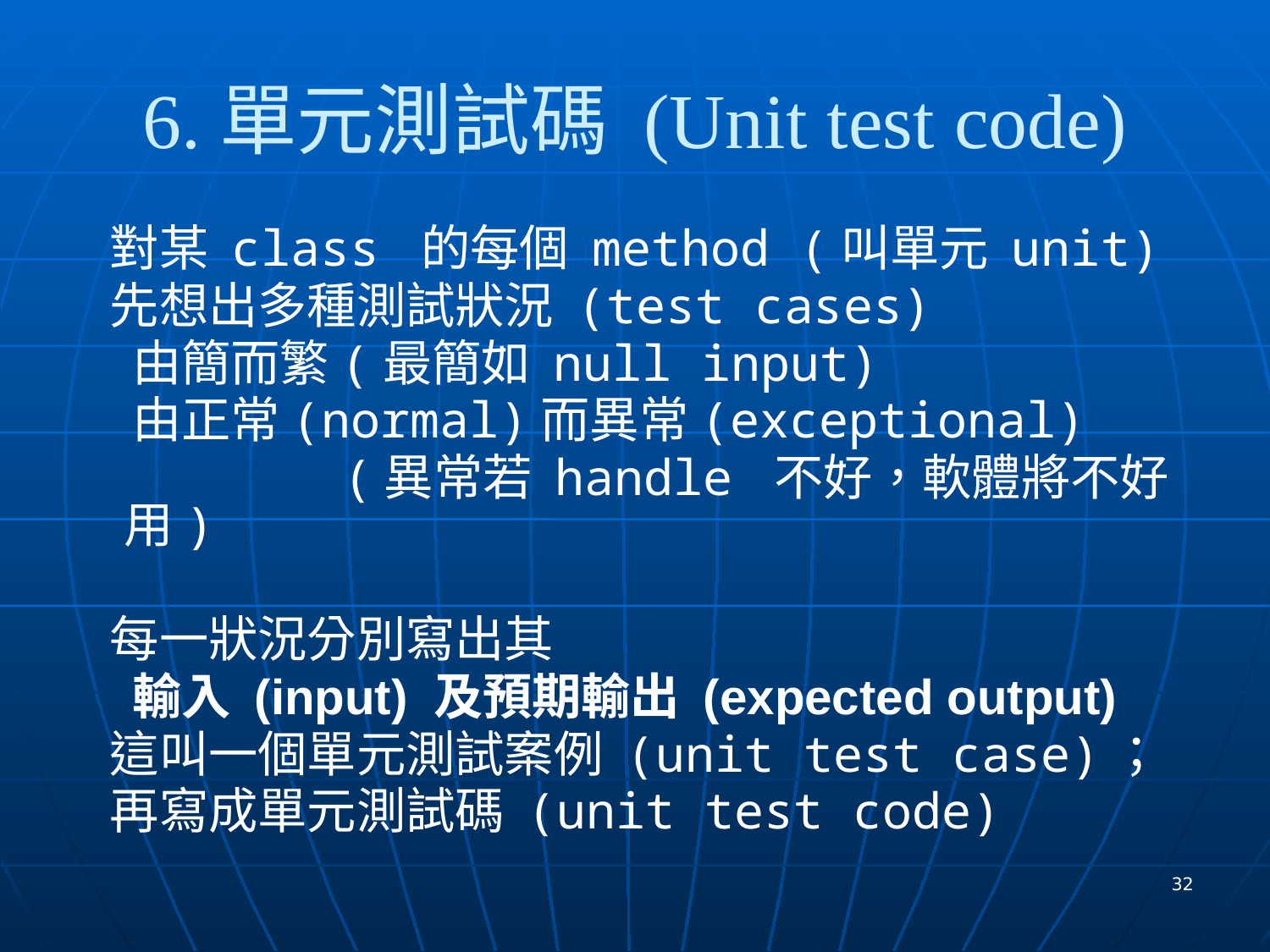

# 6.單元測試碼 (Unit test code)
  對某 class 的每個 method (叫單元 unit)
  先想出多種測試狀況 (test cases)
    由簡而繁(最簡如 null input)
    由正常(normal)而異常(exceptional)
         (異常若 handle 不好，軟體將不好用)

  每一狀況分別寫出其
    輸入 (input) 及預期輸出 (expected output)
  這叫一個單元測試案例 (unit test case)；
  再寫成單元測試碼 (unit test code)

32